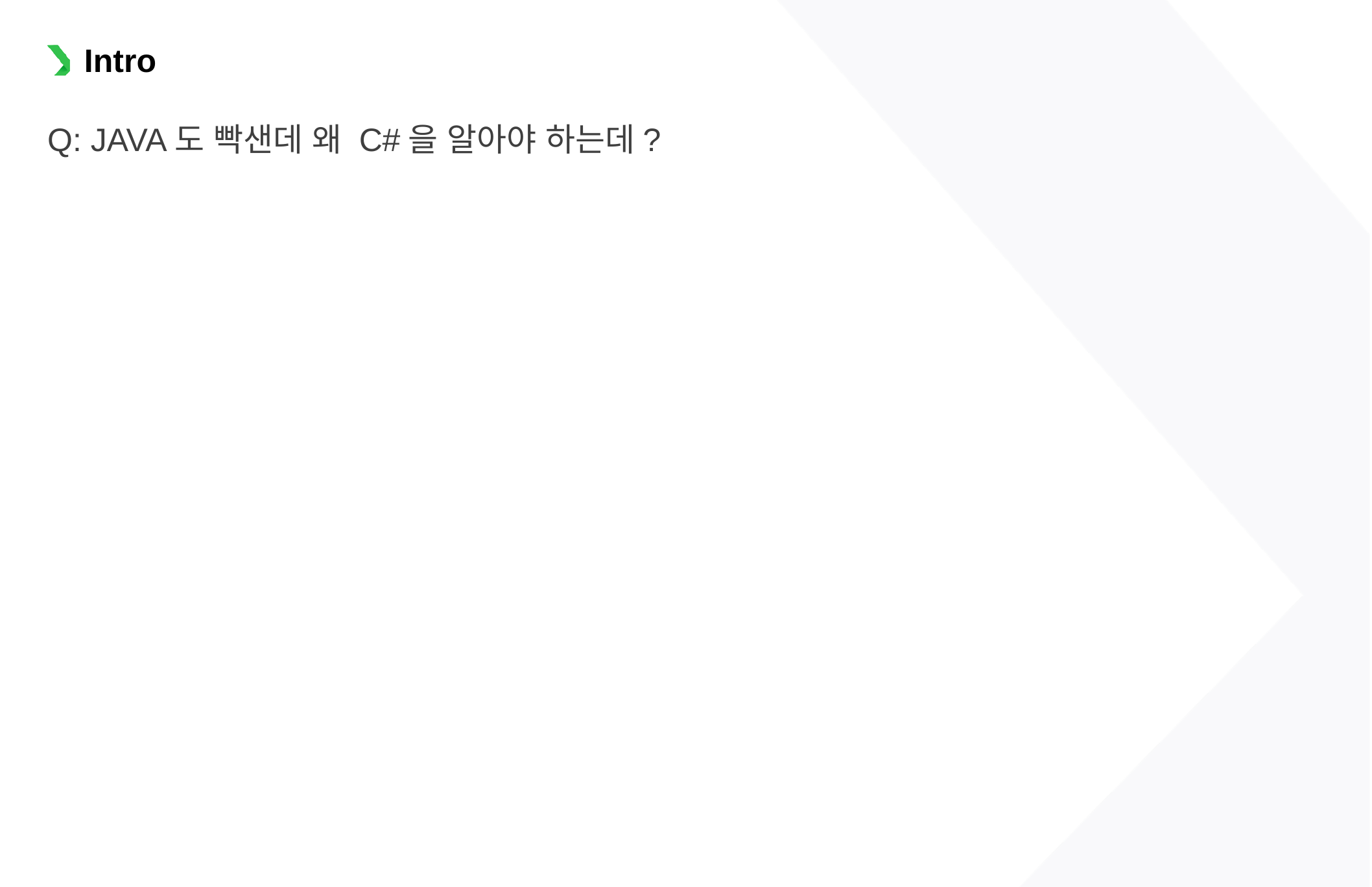

Intro
Q: JAVA도 빡샌데 왜 C#을 알아야 하는데?